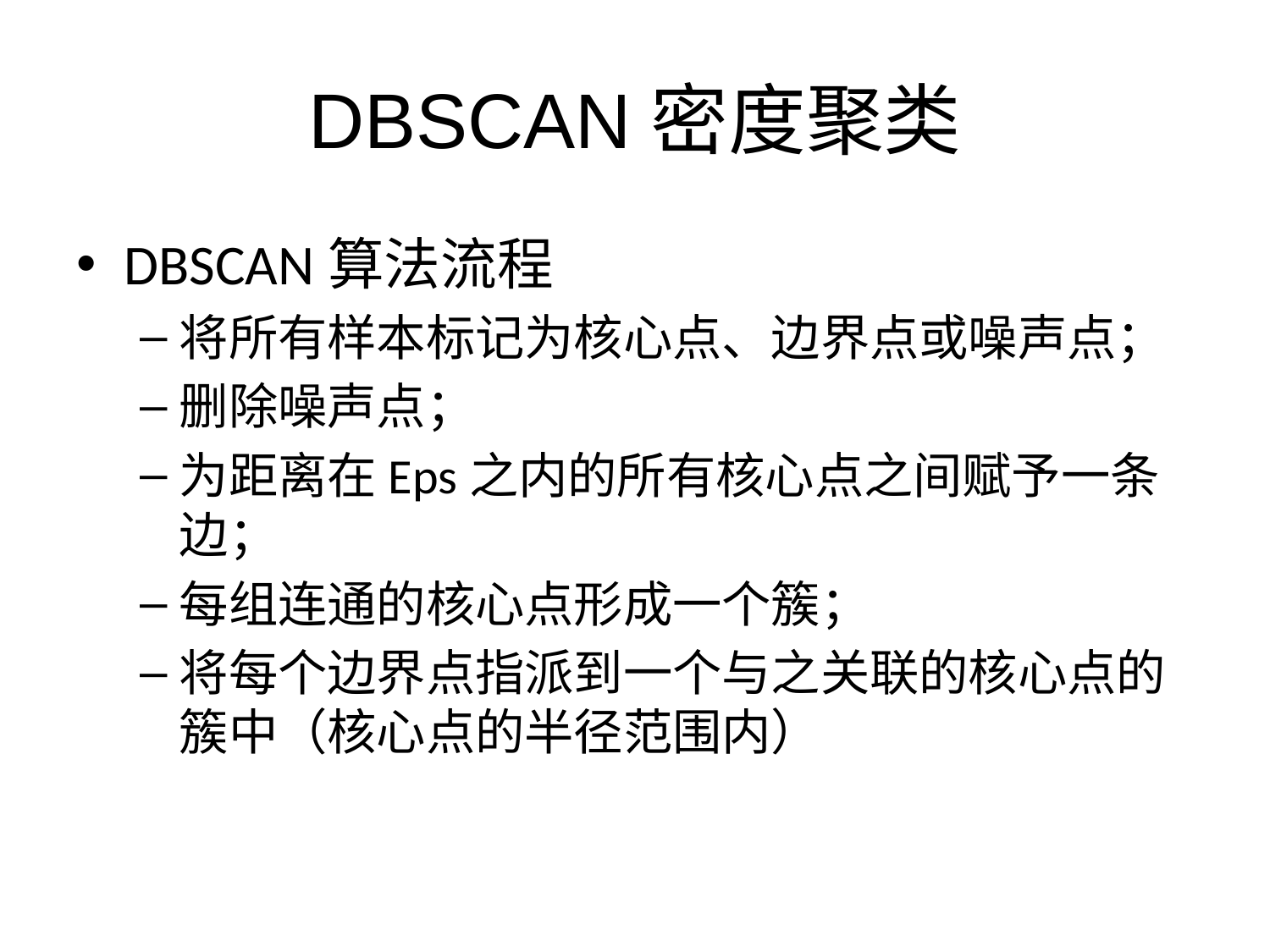

# DBSCAN密度聚类
DBSCAN算法流程
将所有样本标记为核心点、边界点或噪声点；
删除噪声点；
为距离在Eps之内的所有核心点之间赋予一条边；
每组连通的核心点形成一个簇；
将每个边界点指派到一个与之关联的核心点的簇中（核心点的半径范围内）